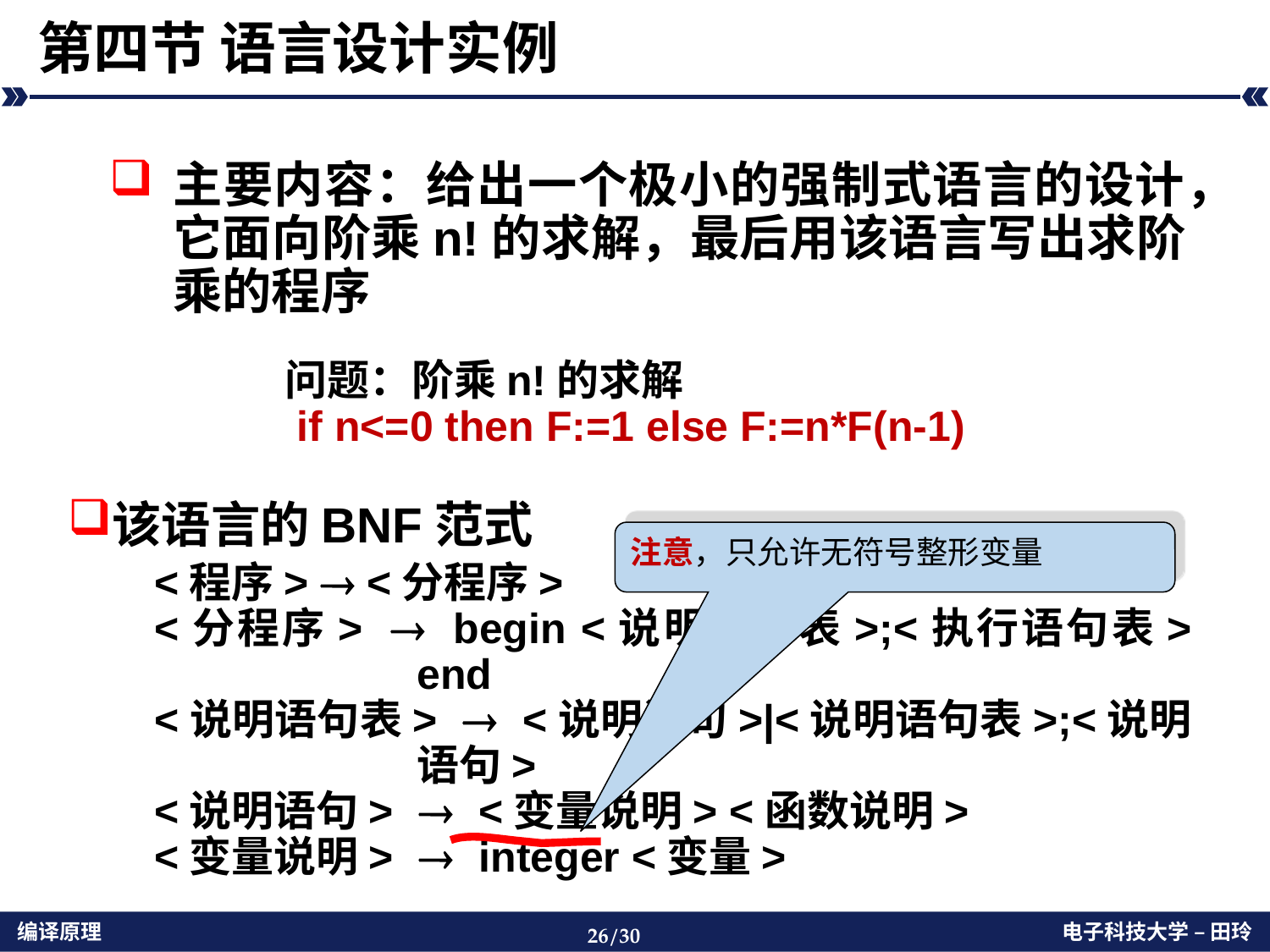

# 第四节 语言设计实例
主要内容：给出一个极小的强制式语言的设计，它面向阶乘n!的求解，最后用该语言写出求阶乘的程序
问题：阶乘n!的求解
 if n<=0 then F:=1 else F:=n*F(n-1)
该语言的BNF范式
<程序> → <分程序>
<分程序> → begin <说明语句表>;<执行语句表> end
<说明语句表> → <说明语句>|<说明语句表>;<说明语句>
<说明语句> → <变量说明> <函数说明>
<变量说明> → integer <变量>
注意，只允许无符号整形变量